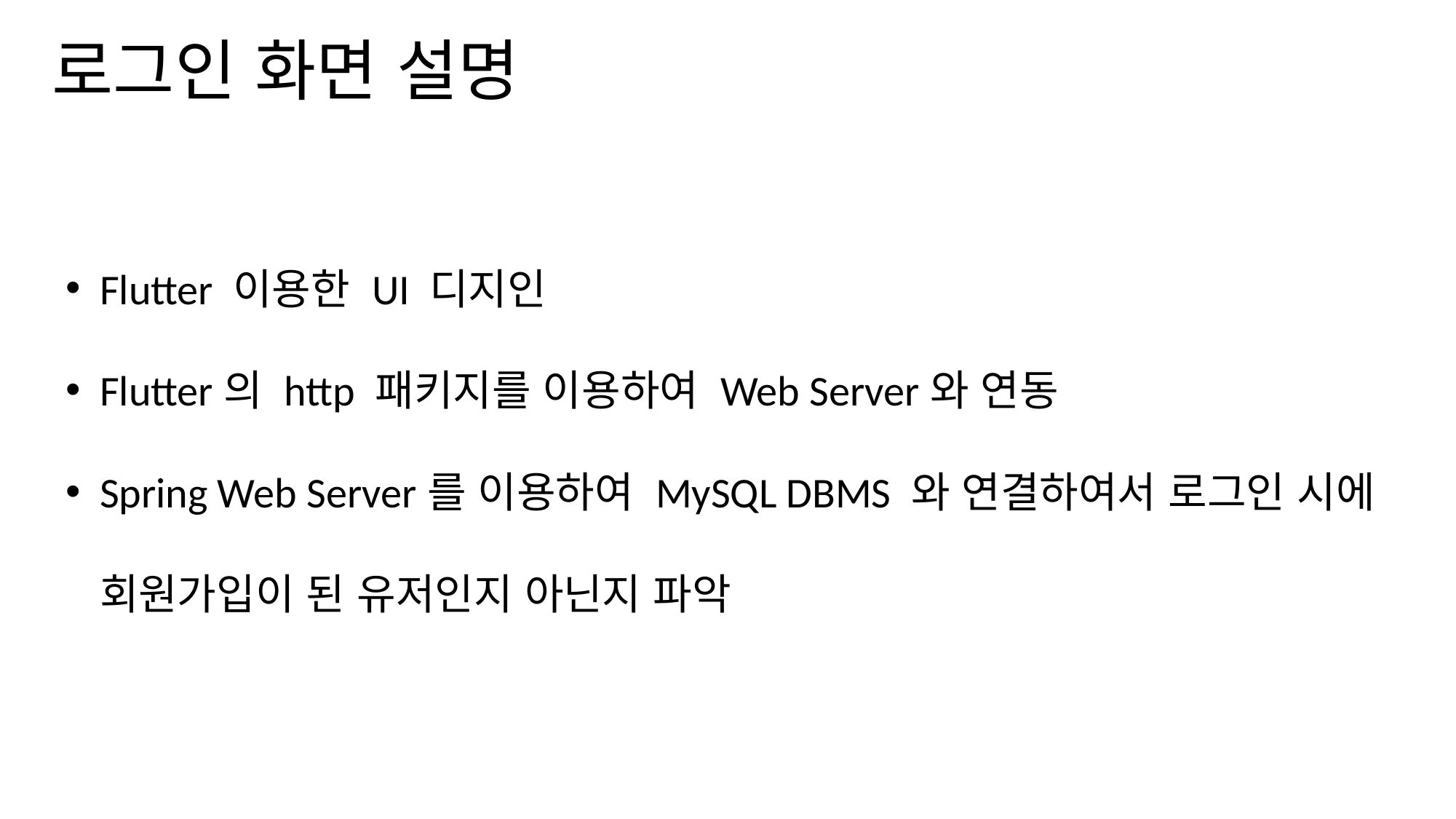

# 로그인 화면 설명
Flutter 이용한 UI 디지인
Flutter의 http 패키지를 이용하여 Web Server와 연동
Spring Web Server를 이용하여 MySQL DBMS 와 연결하여서 로그인 시에 회원가입이 된 유저인지 아닌지 파악